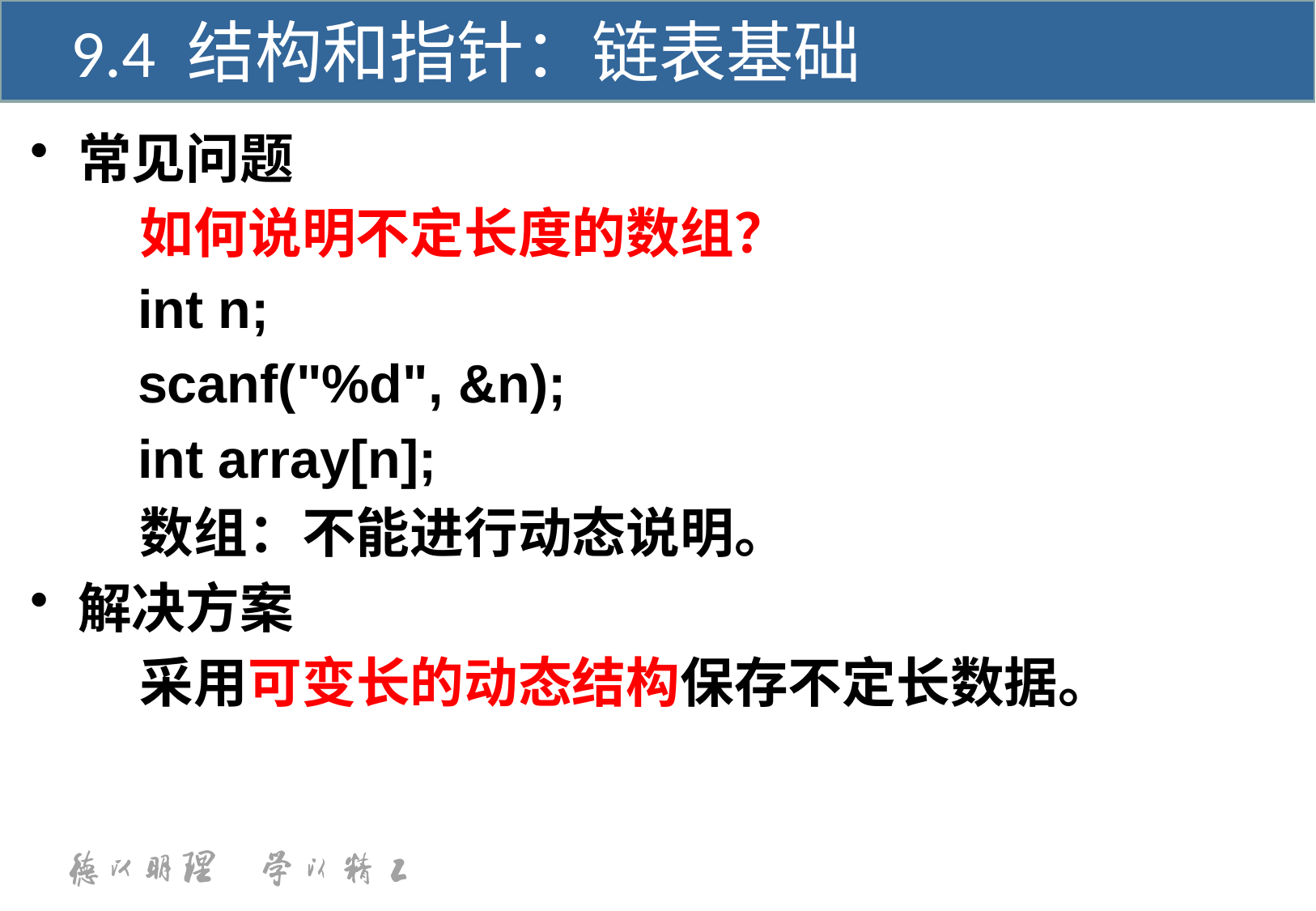

9.4 结构和指针：链表基础
常见问题
	    如何说明不定长度的数组？
	    int n;
	    scanf("%d", &n);
	    int array[n];
	    数组：不能进行动态说明。
解决方案
	    采用可变长的动态结构保存不定长数据。